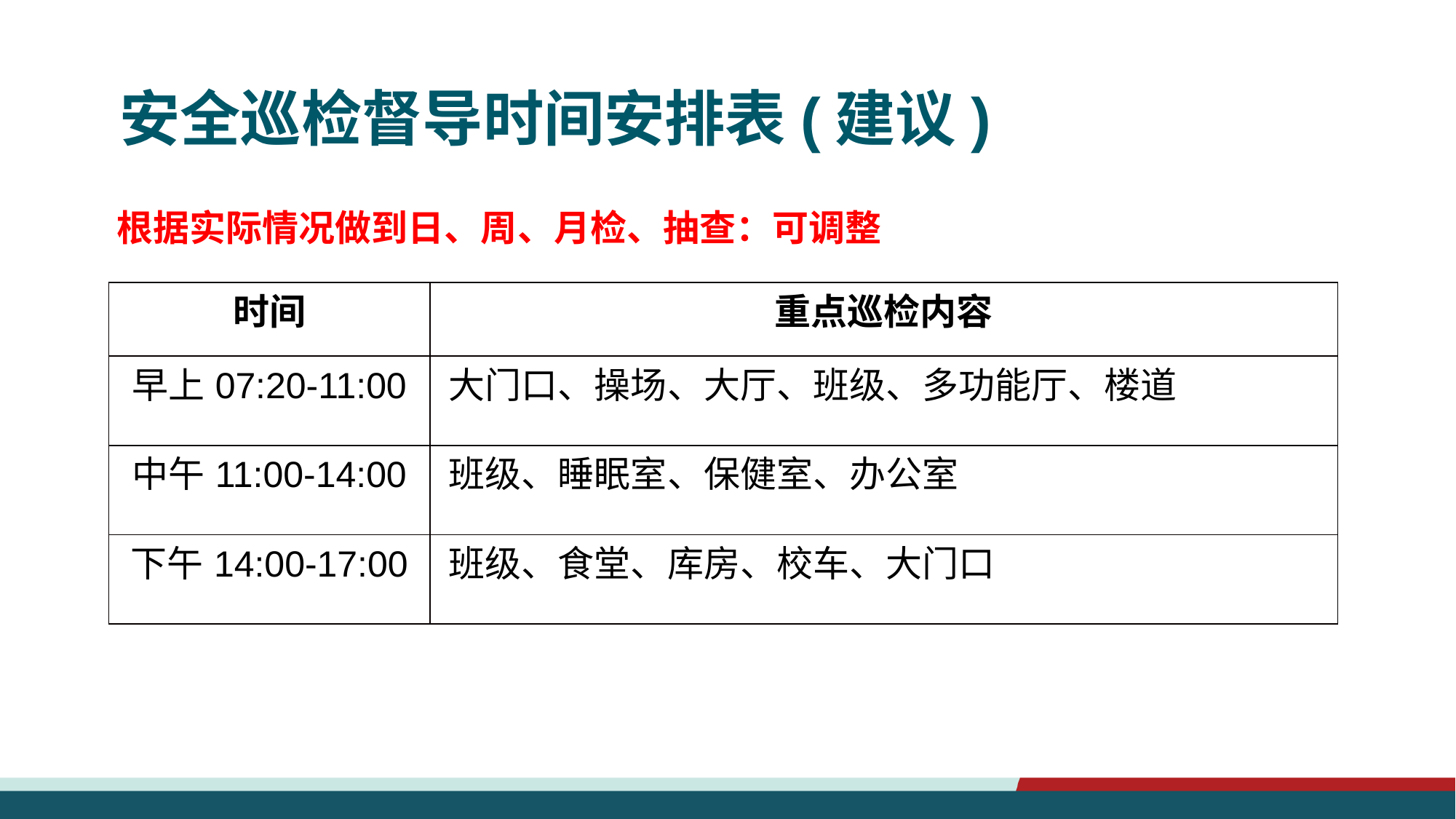

# 安全巡检督导时间安排表(建议)
   根据实际情况做到日、周、月检、抽查：可调整

| 时间 | 重点巡检内容 |
| --- | --- |
| 早上07:20-11:00 | 大门口、操场、大厅、班级、多功能厅、楼道 |
| 中午11:00-14:00 | 班级、睡眠室、保健室、办公室 |
| 下午14:00-17:00 | 班级、食堂、库房、校车、大门口 |